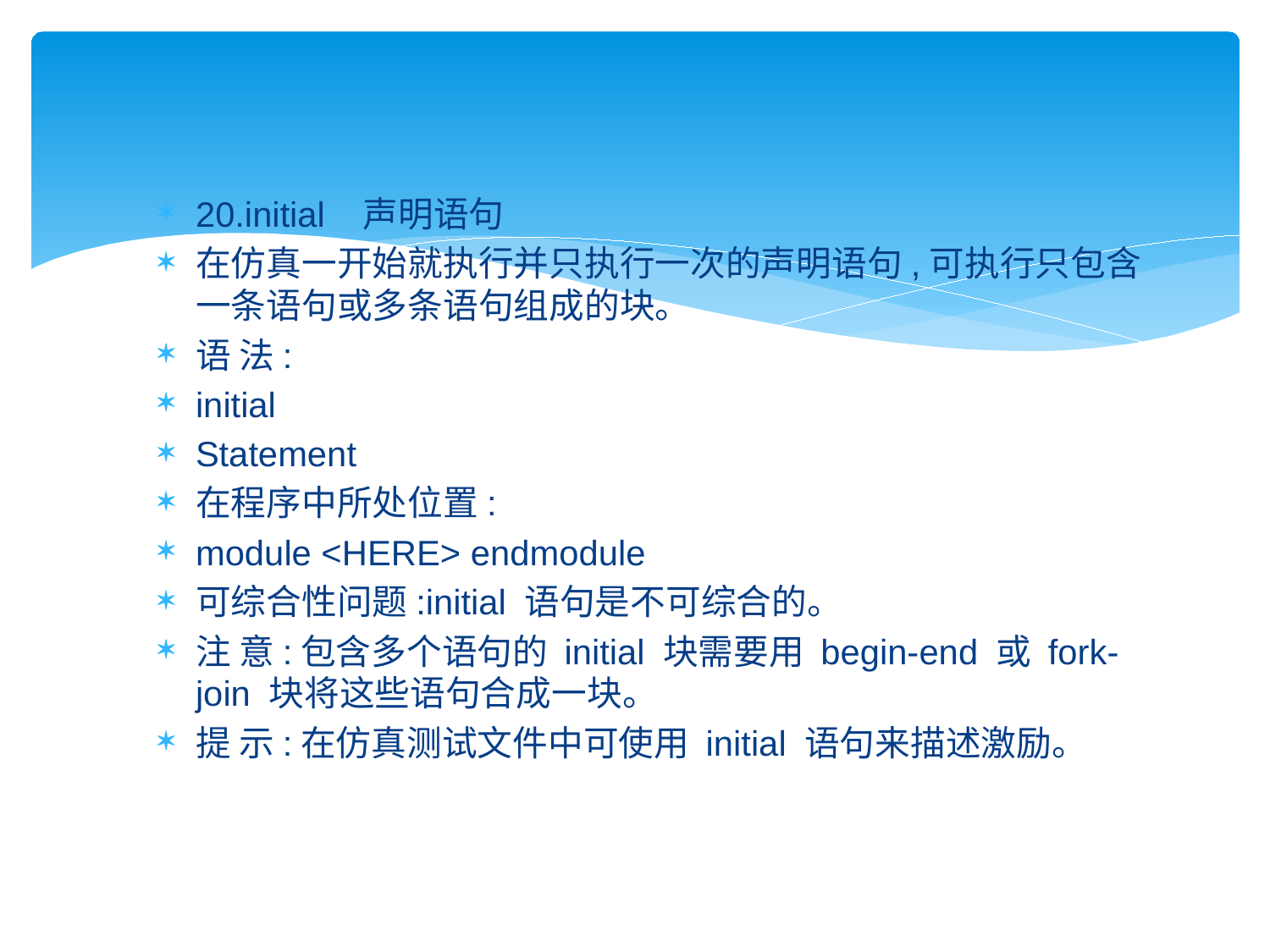

#
20.initial   声明语句
在仿真一开始就执行并只执行一次的声明语句,可执行只包含一条语句或多条语句组成的块。
语 法:
initial
Statement
在程序中所处位置:
module <HERE> endmodule
可综合性问题:initial 语句是不可综合的。
注 意:包含多个语句的 initial 块需要用 begin-end 或 fork-join 块将这些语句合成一块。
提 示:在仿真测试文件中可使用 initial 语句来描述激励。